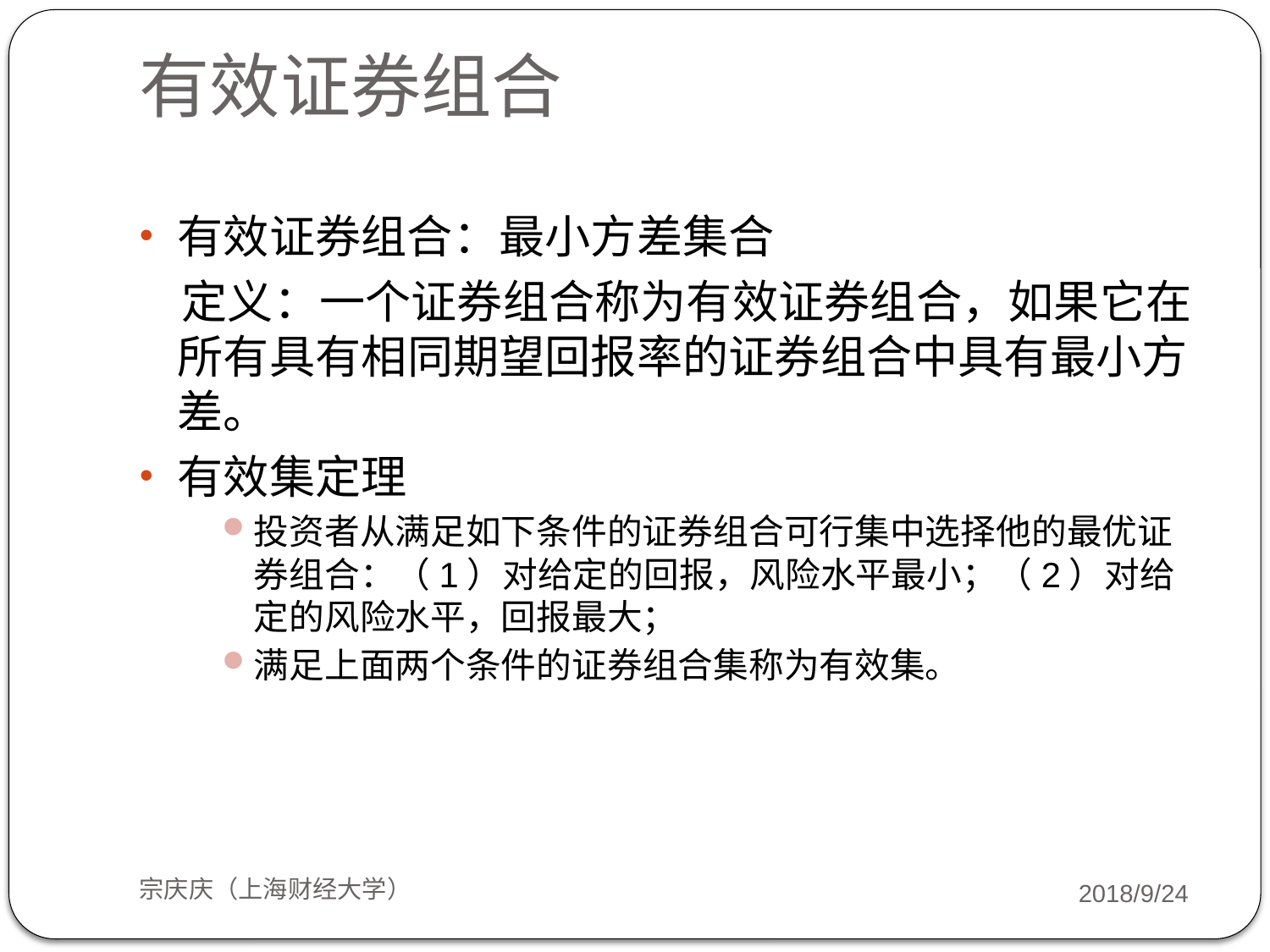

# 有效证券组合
有效证券组合：最小方差集合
   定义：一个证券组合称为有效证券组合，如果它在所有具有相同期望回报率的证券组合中具有最小方差。
有效集定理
投资者从满足如下条件的证券组合可行集中选择他的最优证券组合：（1）对给定的回报，风险水平最小；（2）对给定的风险水平，回报最大；
满足上面两个条件的证券组合集称为有效集。

宗庆庆（上海财经大学）
2018/9/24